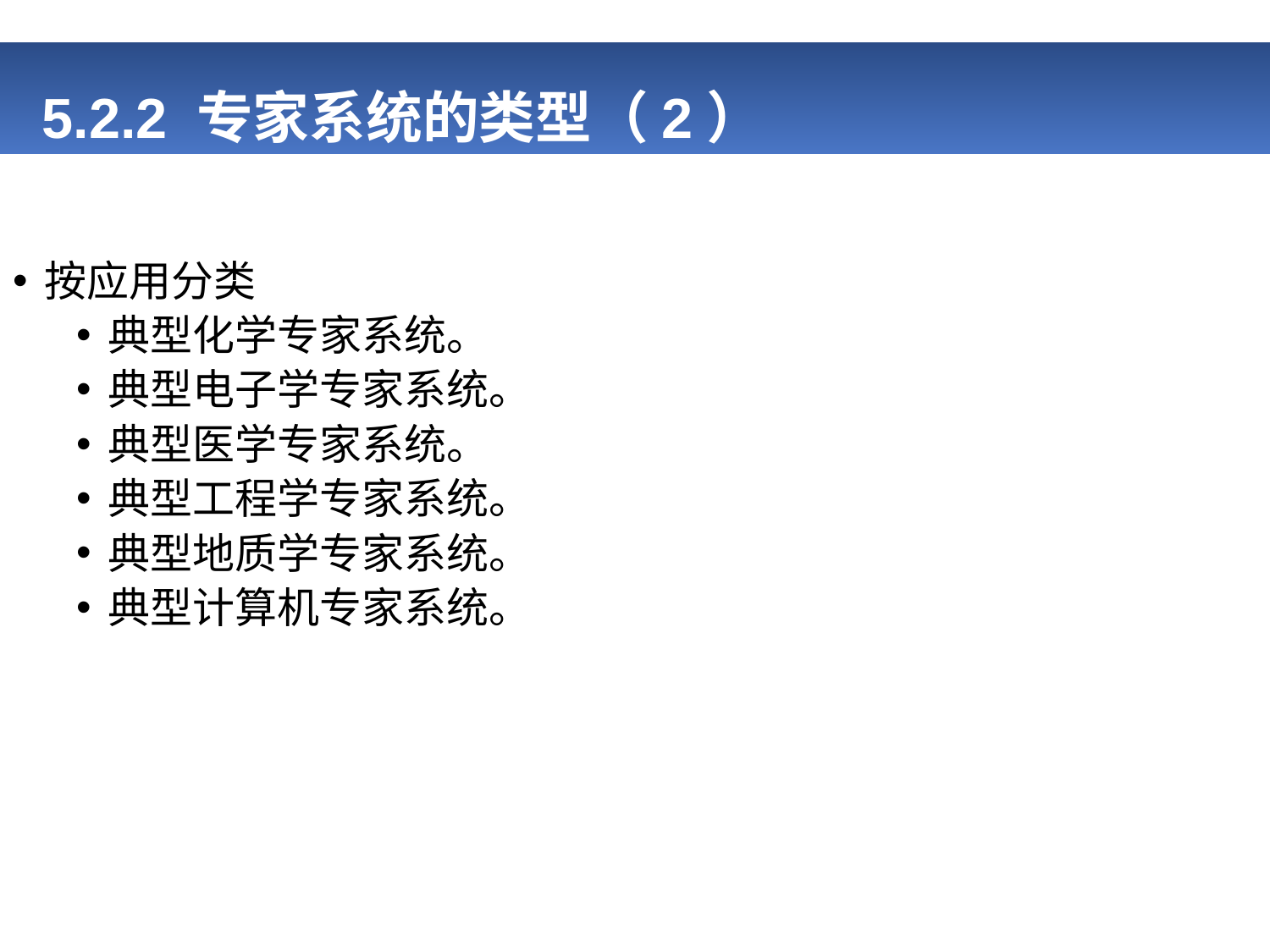

# 5.2.2 专家系统的类型（2）
按应用分类
典型化学专家系统。
典型电子学专家系统。
典型医学专家系统。
典型工程学专家系统。
典型地质学专家系统。
典型计算机专家系统。

33